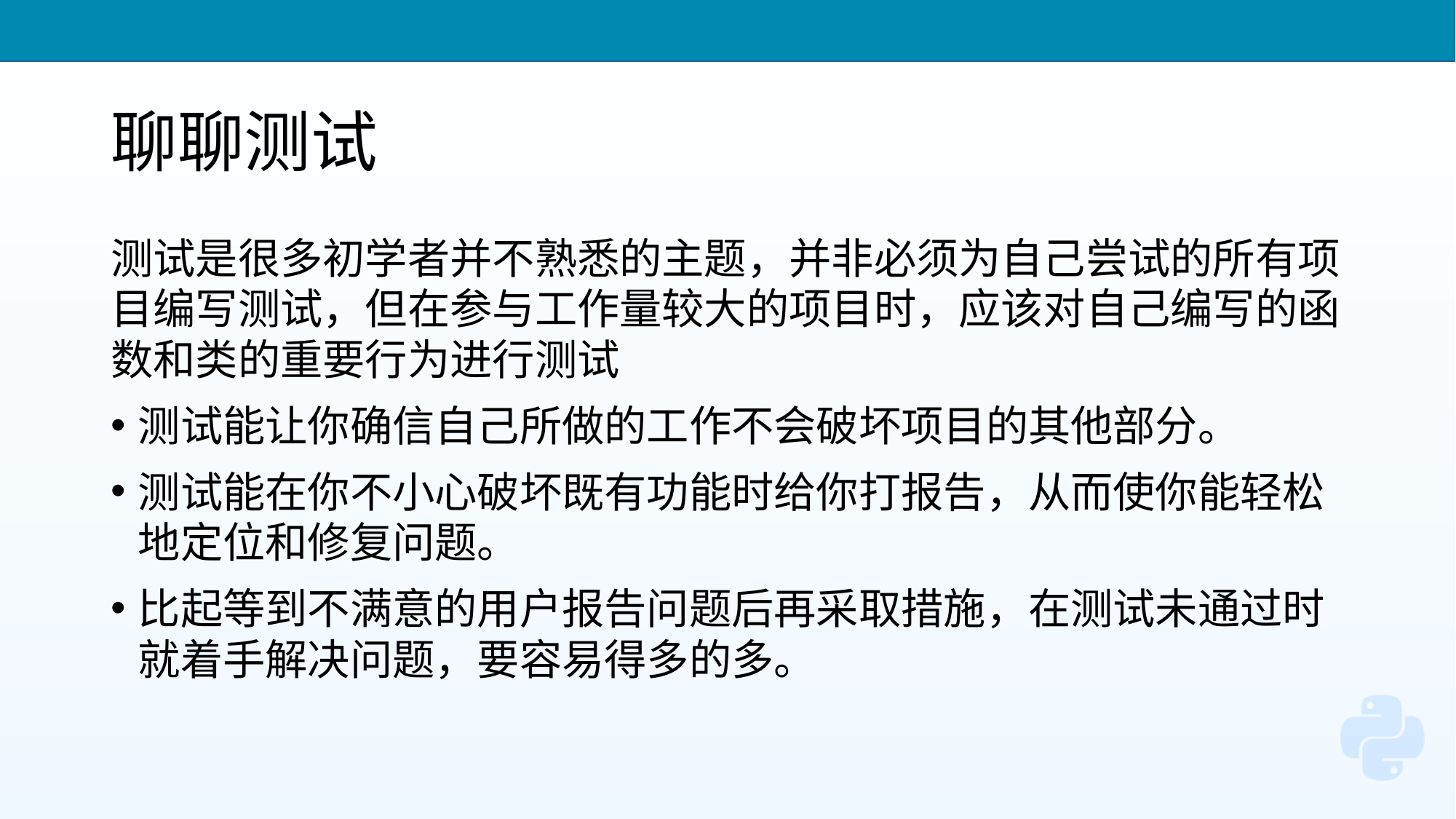

# 聊聊测试
测试是很多初学者并不熟悉的主题，并非必须为自己尝试的所有项目编写测试，但在参与工作量较大的项目时，应该对自己编写的函数和类的重要行为进行测试
测试能让你确信自己所做的工作不会破坏项目的其他部分。
测试能在你不小心破坏既有功能时给你打报告，从而使你能轻松地定位和修复问题。
比起等到不满意的用户报告问题后再采取措施，在测试未通过时就着手解决问题，要容易得多的多。